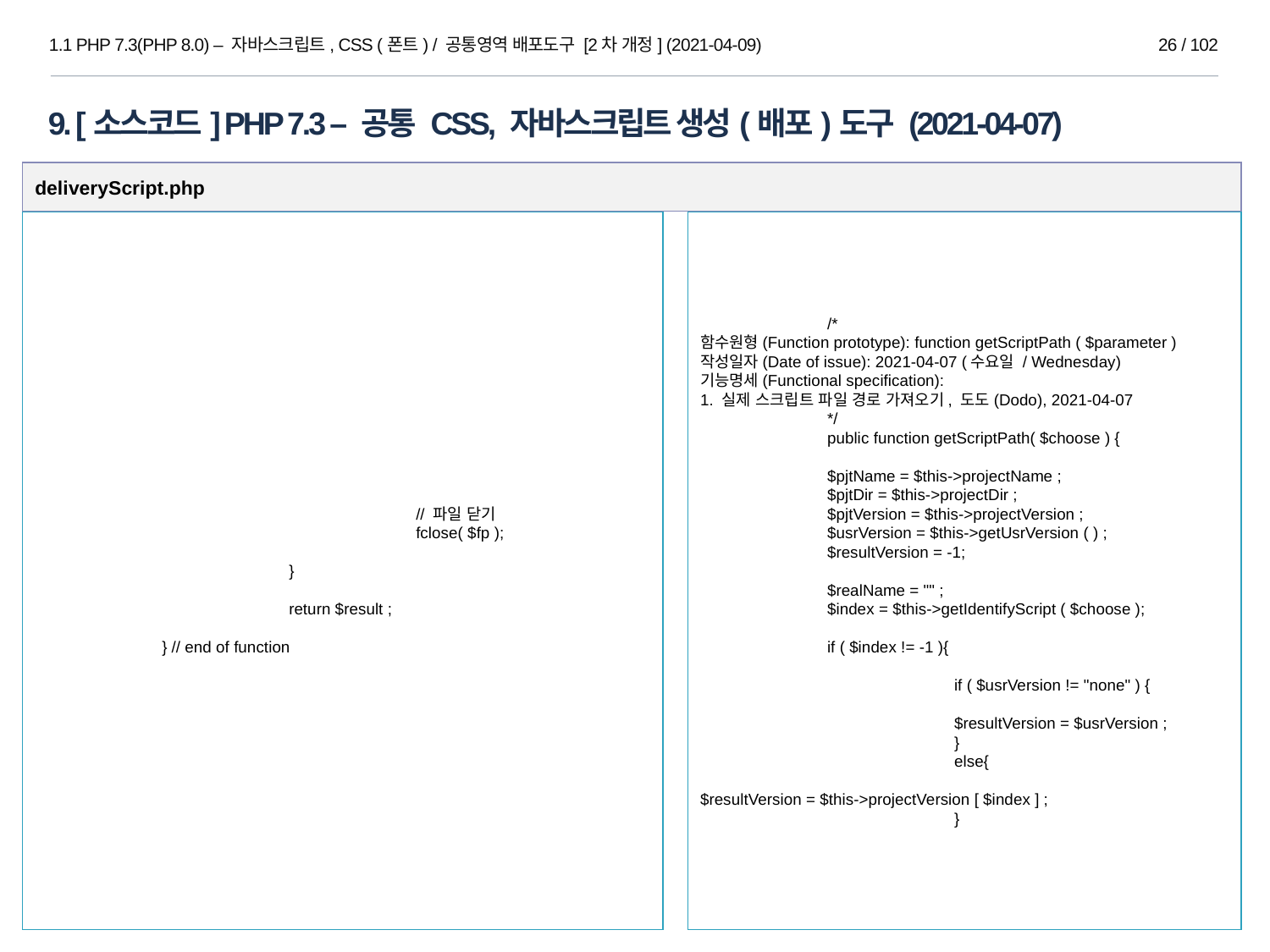

1.1 PHP 7.3(PHP 8.0) – 자바스크립트, CSS (폰트) / 공통영역 배포도구 [2차 개정] (2021-04-09)
26 / 102

9. [소스코드] PHP 7.3 – 공통 CSS, 자바스크립트 생성(배포)도구 (2021-04-07)
deliveryScript.php

			// 파일 닫기
			fclose( $fp );

		}

		return $result ;

	} // end of function

	/*
함수원형(Function prototype): function getScriptPath ( $parameter )
작성일자(Date of issue): 2021-04-07 (수요일 / Wednesday)
기능명세(Functional specification):
1. 실제 스크립트 파일 경로 가져오기, 도도(Dodo), 2021-04-07
	*/
	public function getScriptPath( $choose ) {

	$pjtName = $this->projectName ;
	$pjtDir = $this->projectDir ;
	$pjtVersion = $this->projectVersion ;
	$usrVersion = $this->getUsrVersion ( ) ;
	$resultVersion = -1;

	$realName = "" ;
	$index = $this->getIdentifyScript ( $choose );

	if ( $index != -1 ){

		if ( $usrVersion != "none" ) {
						$resultVersion = $usrVersion ;
		}
		else{
				$resultVersion = $this->projectVersion [ $index ] ;
		}